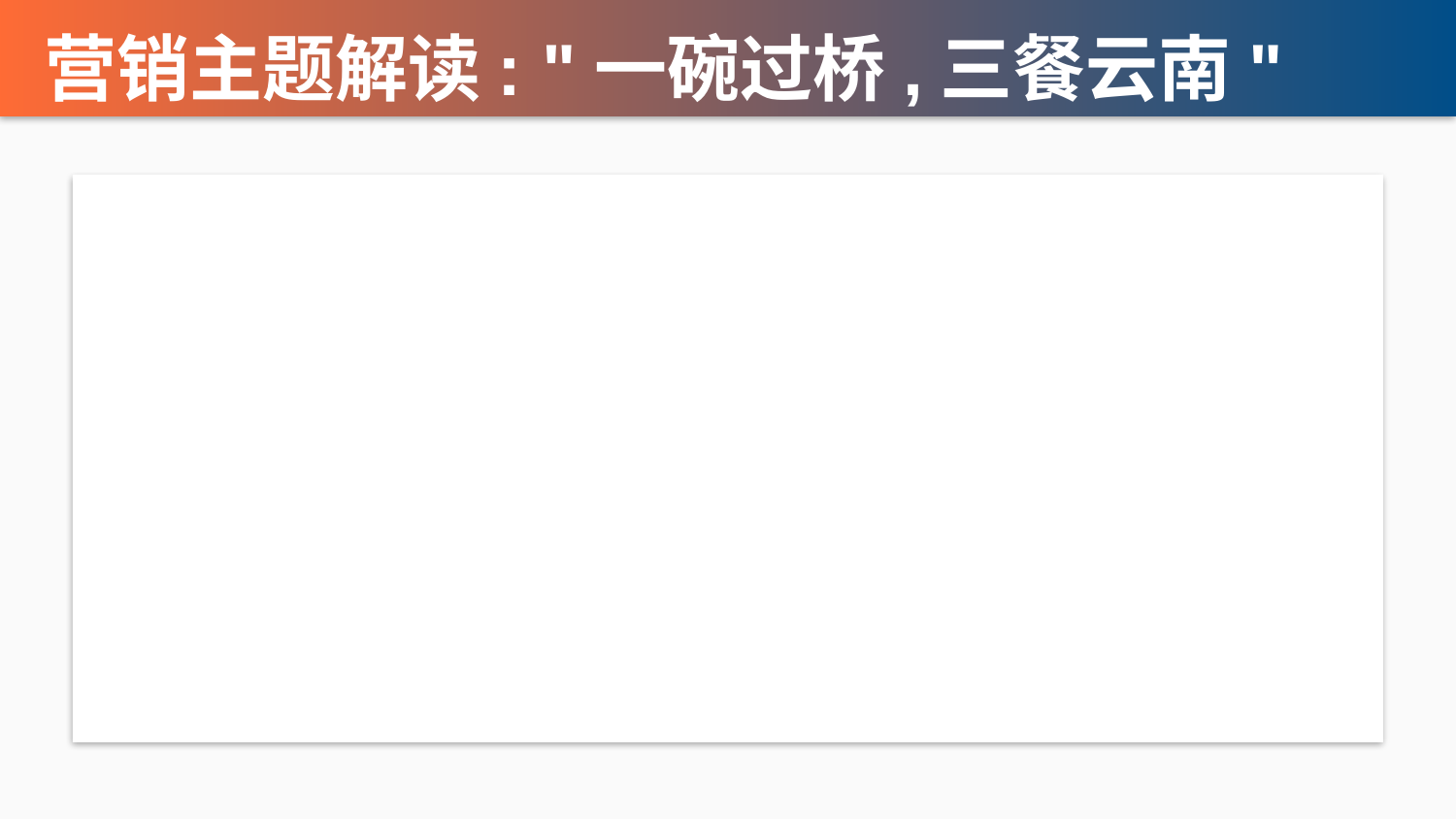

营销主题解读: "一碗过桥,三餐云南"

🌅 一碗 = 产品聚焦: 用一碗米线讲好云南故事
🌉 过桥 = 仪式感: 100度鲜汤过桥,唤醒感官记忆
🍜 三餐 = 场景革命: 早中晚全场景,突破午餐单一认知
🏔️ 云南 = 文化IP: 云南非遗+少数民族风情=高溢价